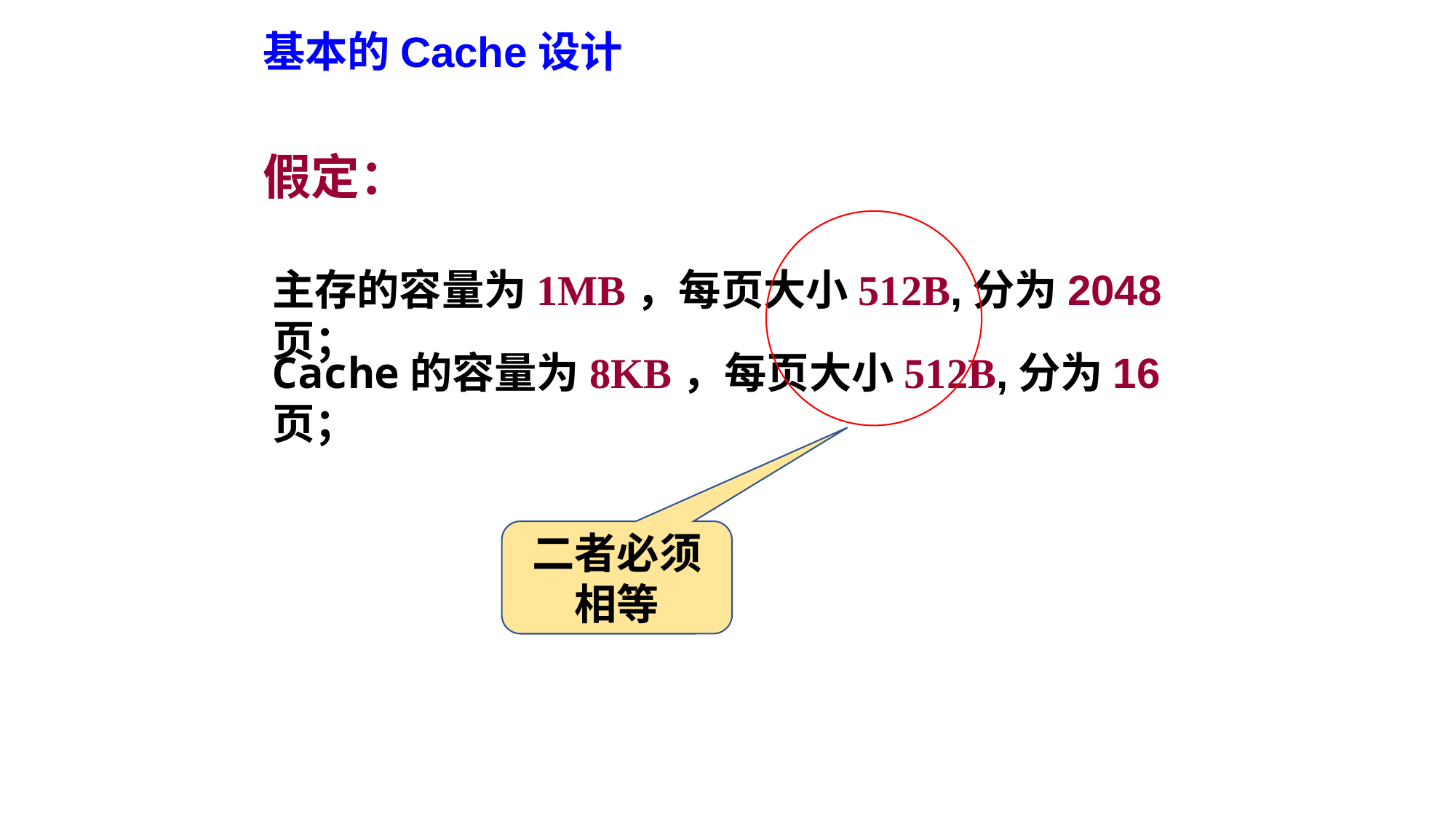

基本的Cache设计
假定：

主存的容量为1MB，每页大小512B,分为2048页；
Cache的容量为8KB，每页大小512B,分为16页；
二者必须相等